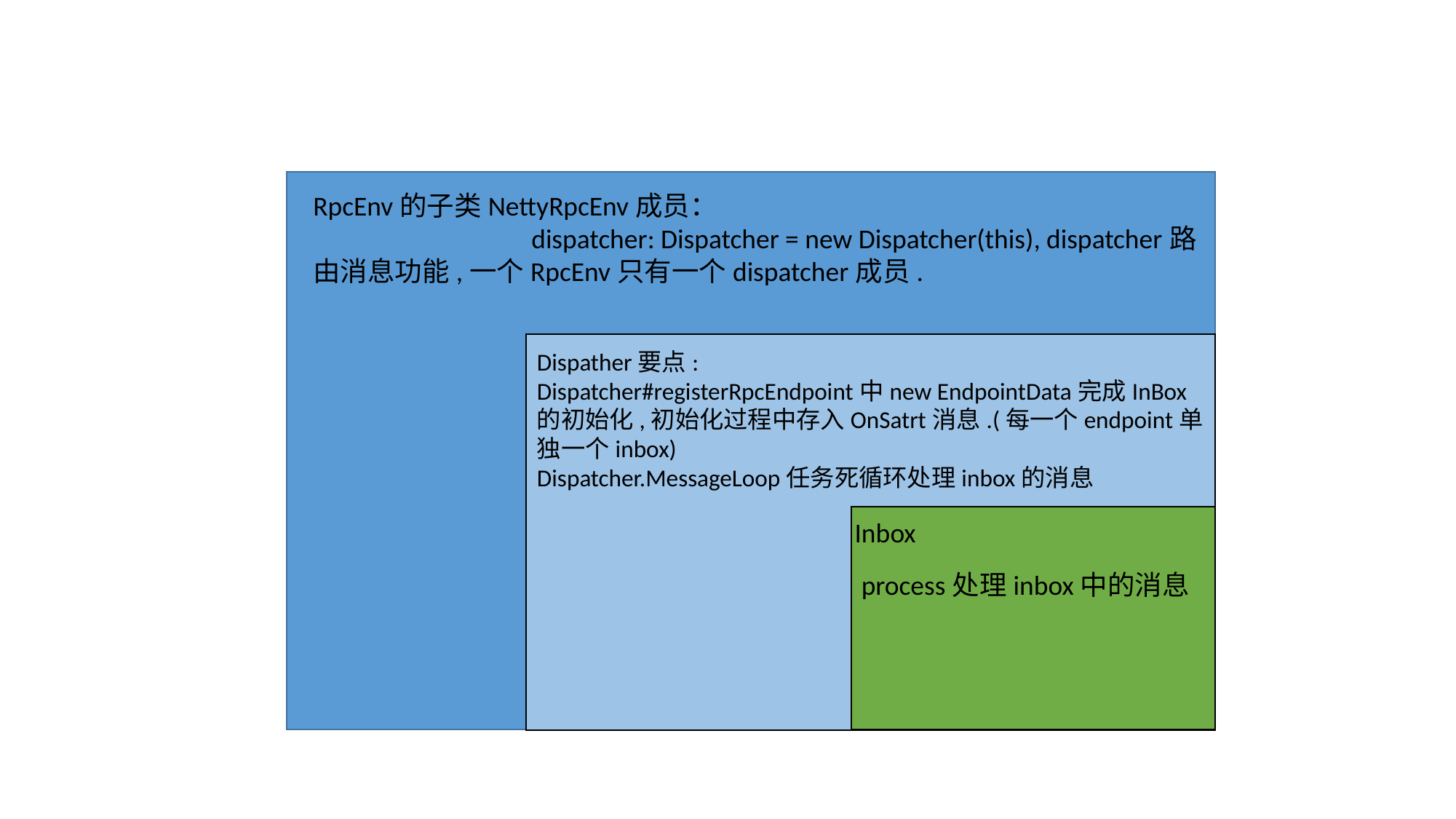

RpcEnv的子类NettyRpcEnv成员：
		dispatcher: Dispatcher = new Dispatcher(this), dispatcher路由消息功能,一个RpcEnv只有一个dispatcher成员.

Dispather要点:
Dispatcher#registerRpcEndpoint中new EndpointData完成InBox的初始化,初始化过程中存入OnSatrt消息.(每一个endpoint单独一个inbox)
Dispatcher.MessageLoop任务死循环处理inbox的消息

Inbox
process处理inbox中的消息